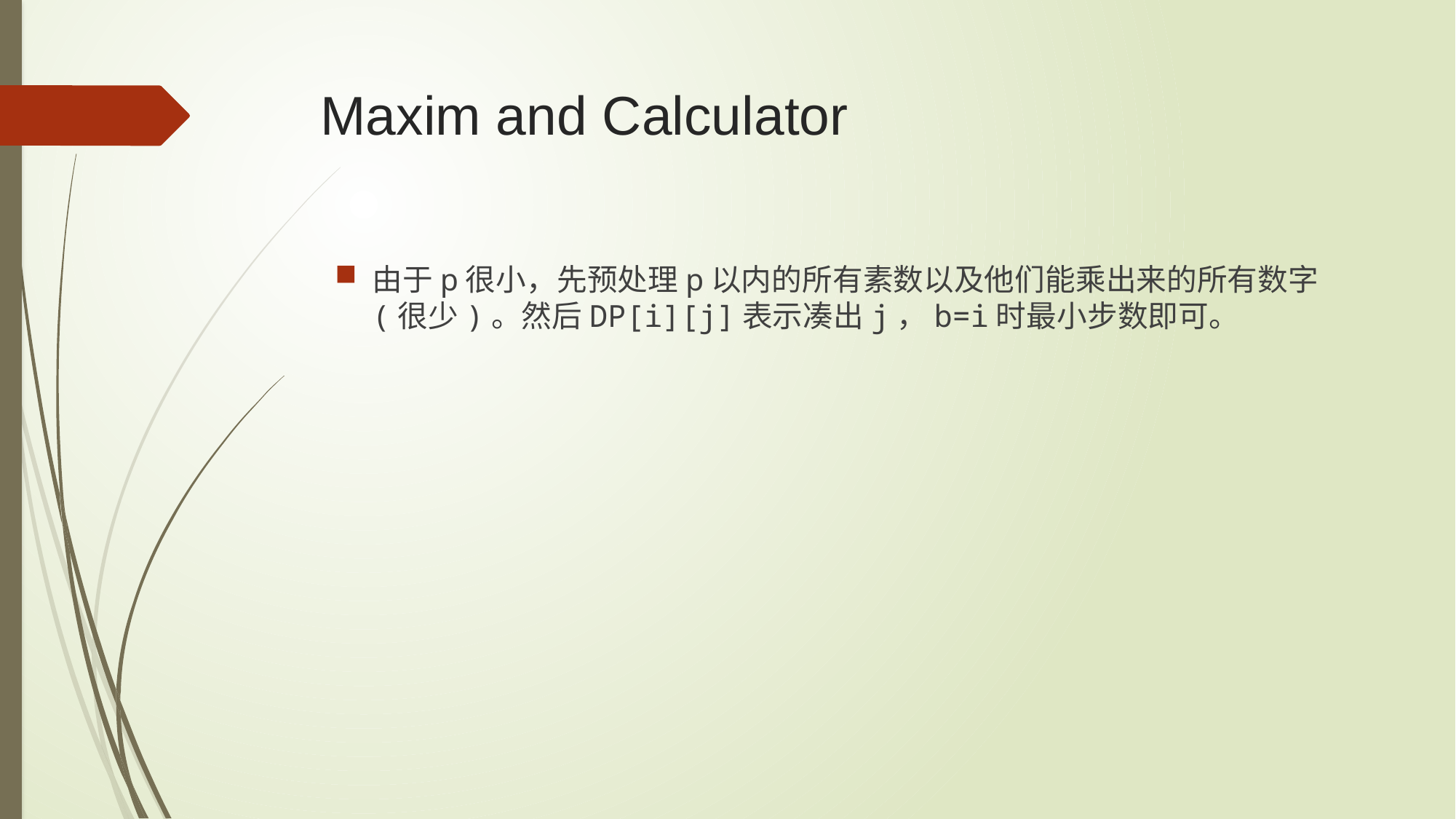

# Maxim and Calculator
由于p很小，先预处理p以内的所有素数以及他们能乘出来的所有数字(很少)。然后DP[i][j]表示凑出j，b=i时最小步数即可。